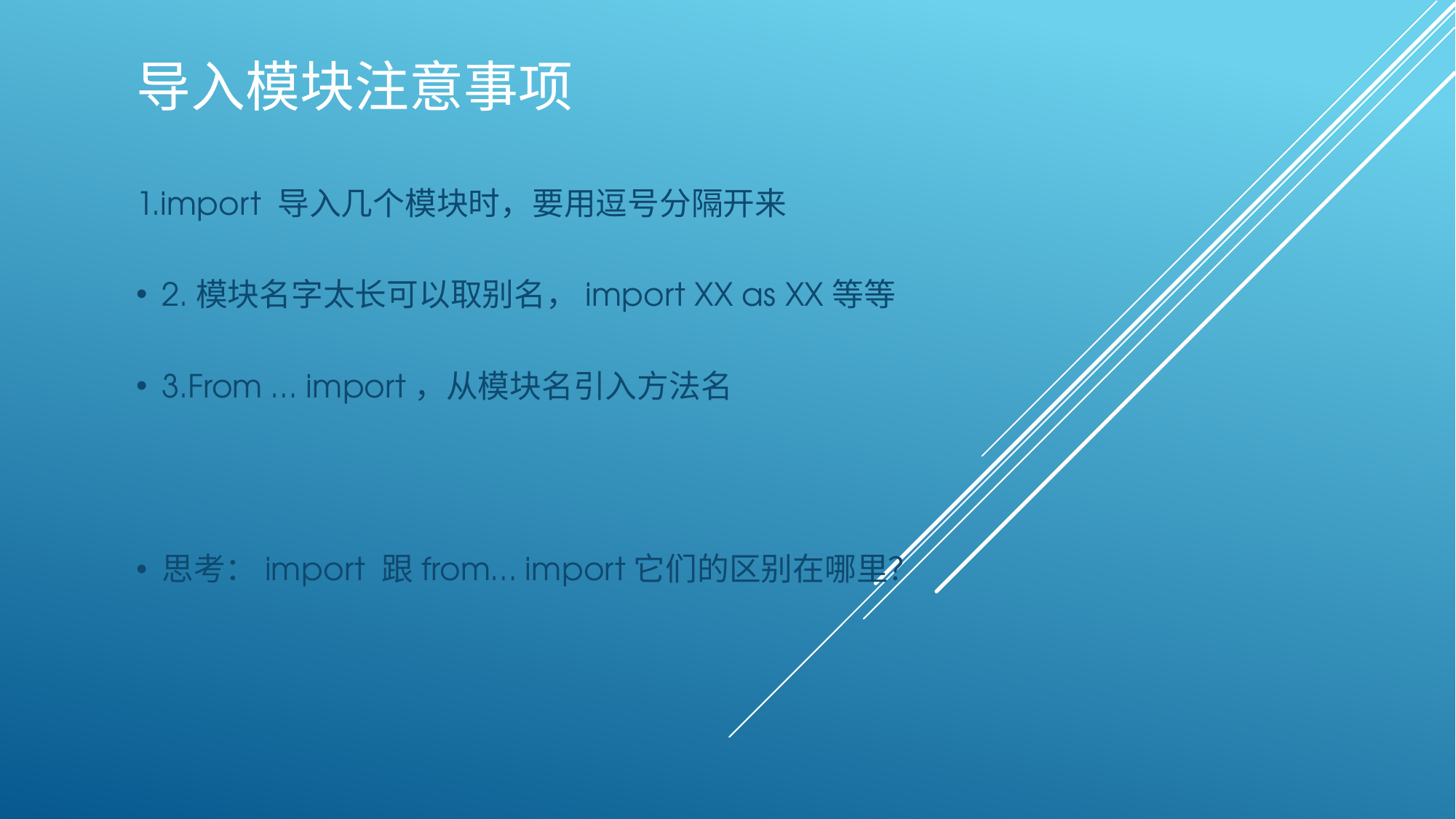

#
导入模块注意事项

1.import 导入几个模块时，要用逗号分隔开来

2.模块名字太长可以取别名，import XX as XX等等

3.From … import，从模块名引入方法名

思考：import 跟from… import它们的区别在哪里？